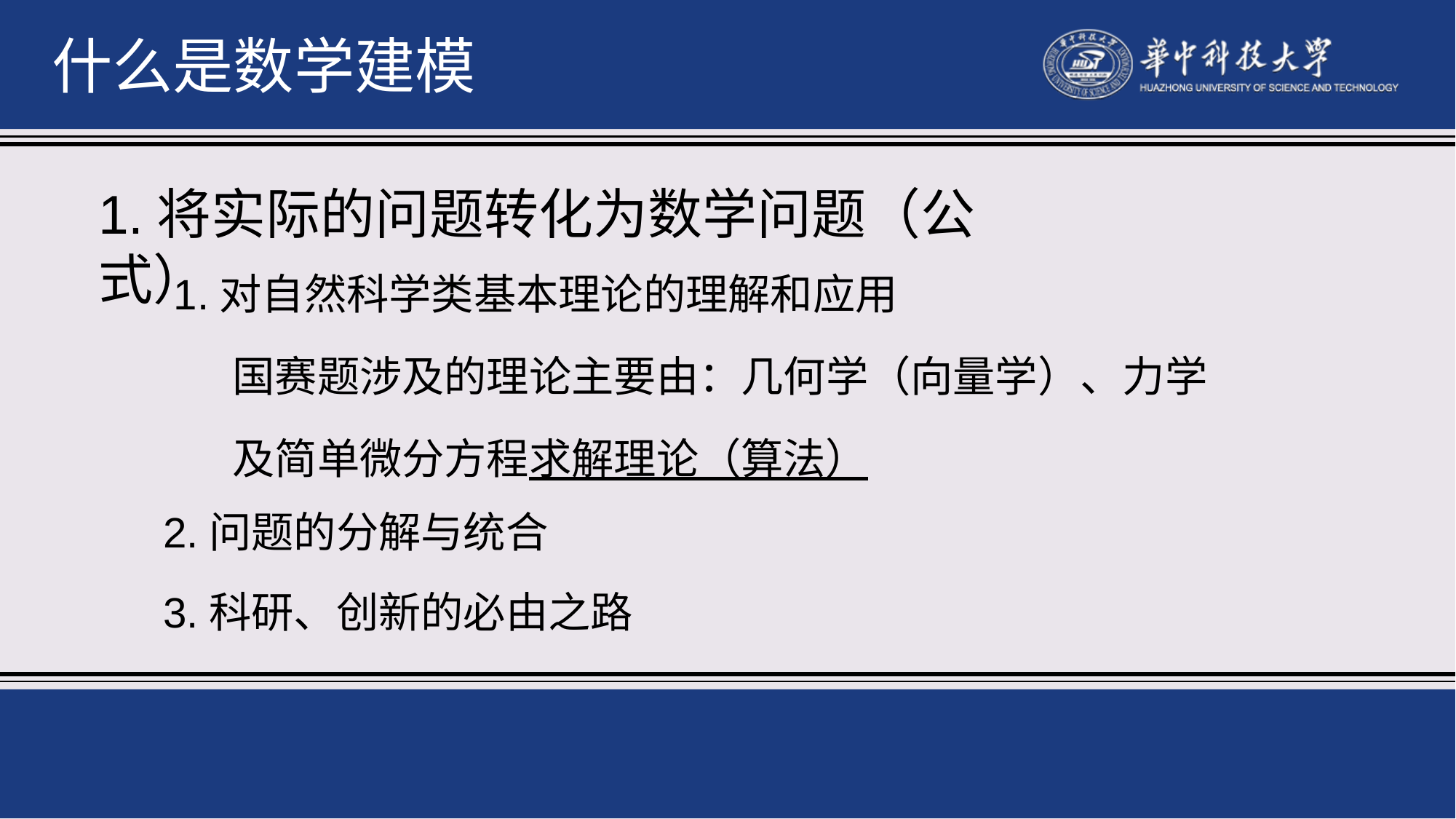

什么是数学建模
1.将实际的问题转化为数学问题（公式）
1.对自然科学类基本理论的理解和应用
国赛题涉及的理论主要由：几何学（向量学）、力学
及简单微分方程求解理论（算法）
2.问题的分解与统合
3.科研、创新的必由之路